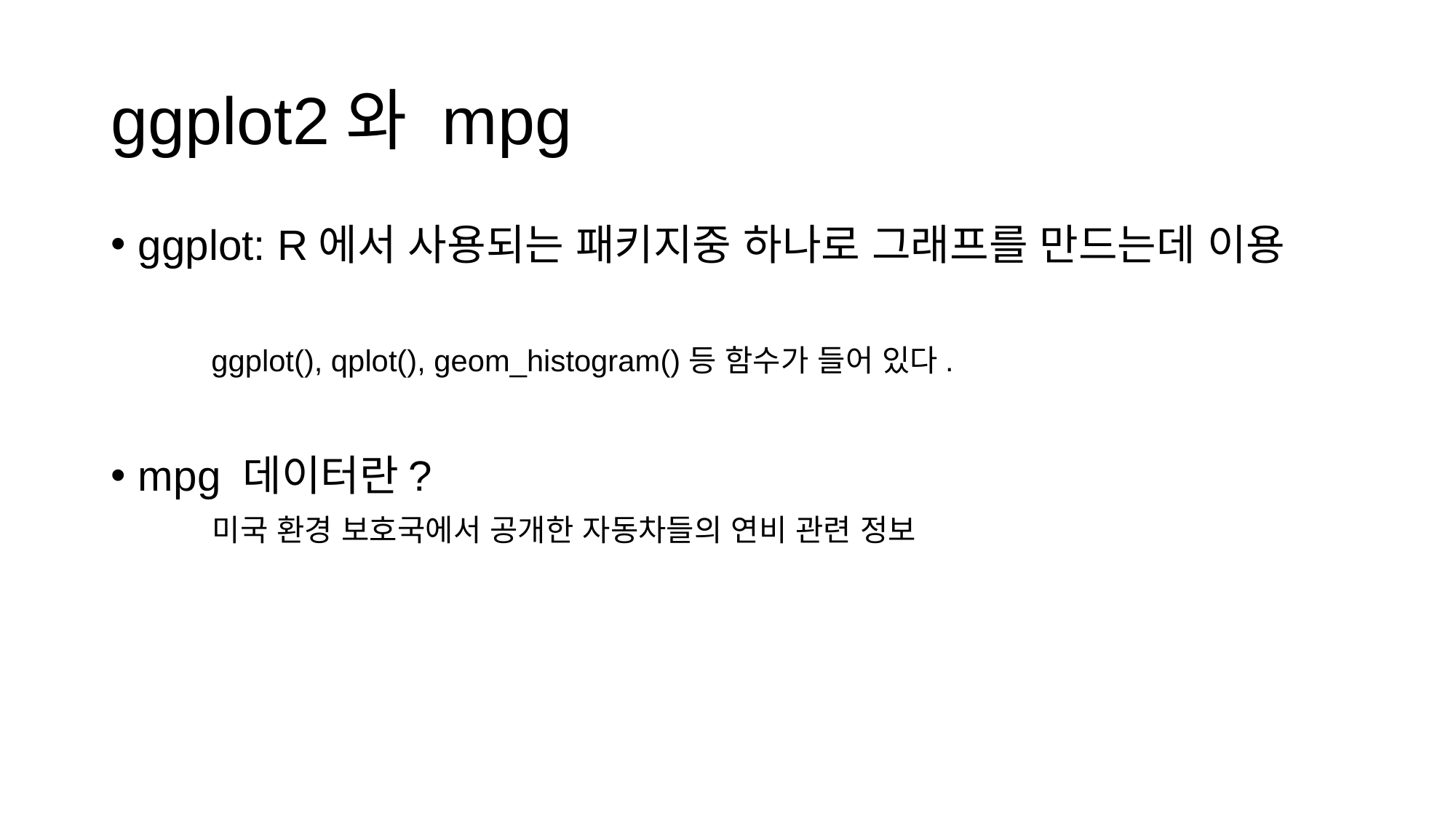

# ggplot2와 mpg
ggplot: R에서 사용되는 패키지중 하나로 그래프를 만드는데 이용

            ggplot(), qplot(), geom_histogram()등 함수가 들어 있다.

mpg 데이터란?
           미국 환경 보호국에서 공개한 자동차들의 연비 관련 정보